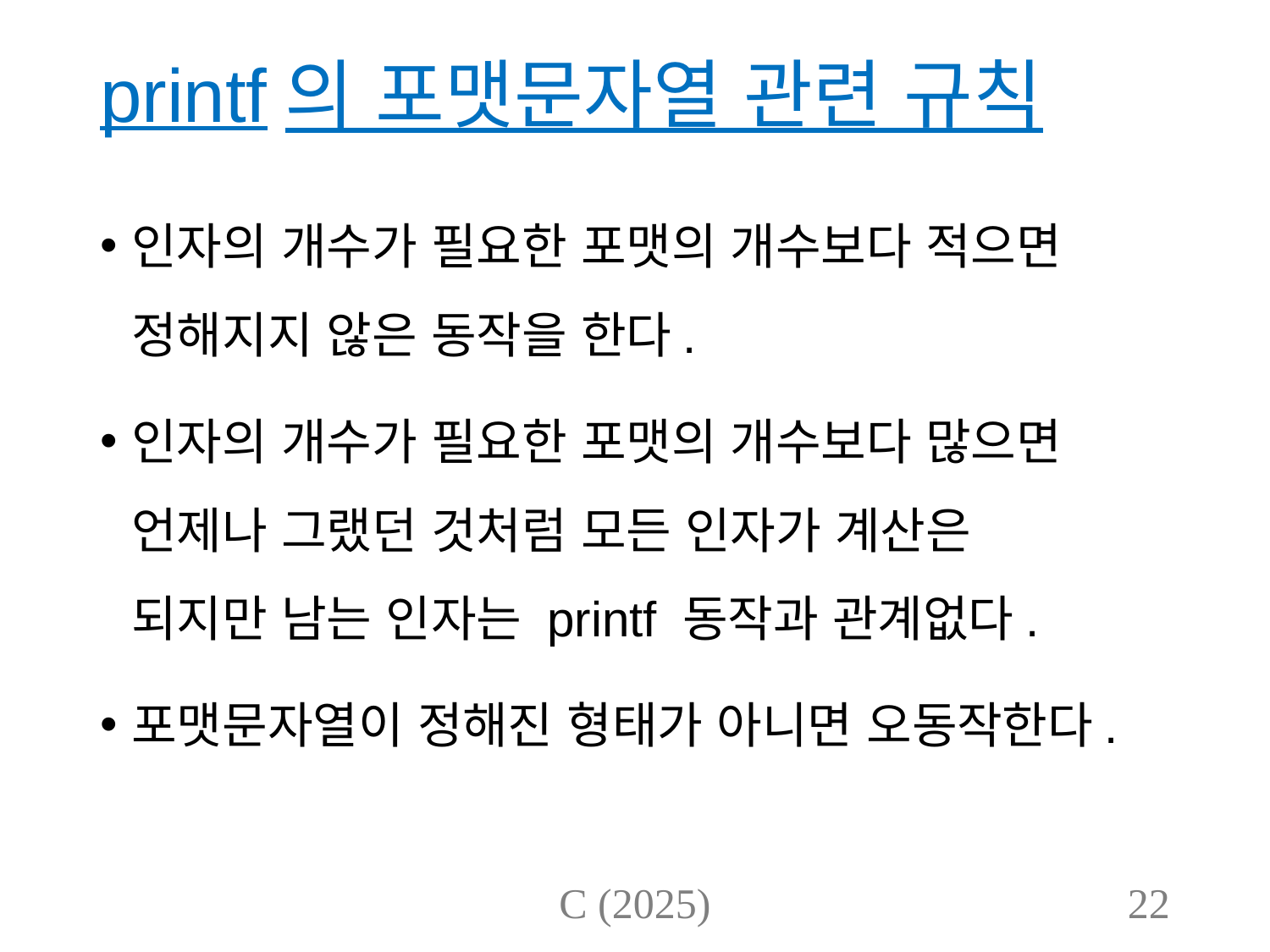

# printf의 포맷문자열 관련 규칙
인자의 개수가 필요한 포맷의 개수보다 적으면
정해지지 않은 동작을 한다.
인자의 개수가 필요한 포맷의 개수보다 많으면
언제나 그랬던 것처럼 모든 인자가 계산은
되지만 남는 인자는 printf 동작과 관계없다.
포맷문자열이 정해진 형태가 아니면 오동작한다.
C (2025)
22